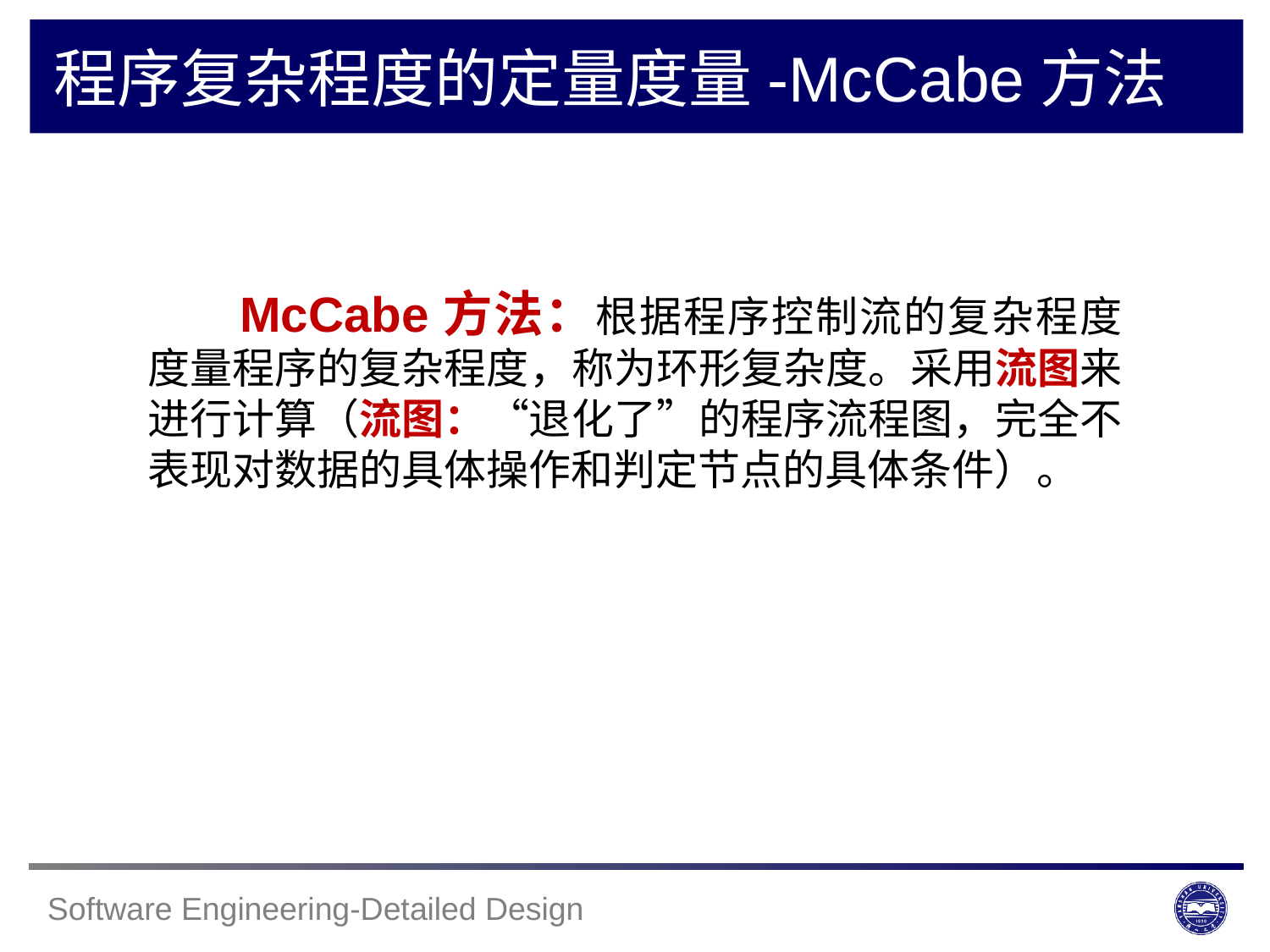

程序复杂程度的定量度量-McCabe方法
      McCabe方法：根据程序控制流的复杂程度度量程序的复杂程度，称为环形复杂度。采用流图来进行计算（流图：“退化了”的程序流程图，完全不表现对数据的具体操作和判定节点的具体条件）。